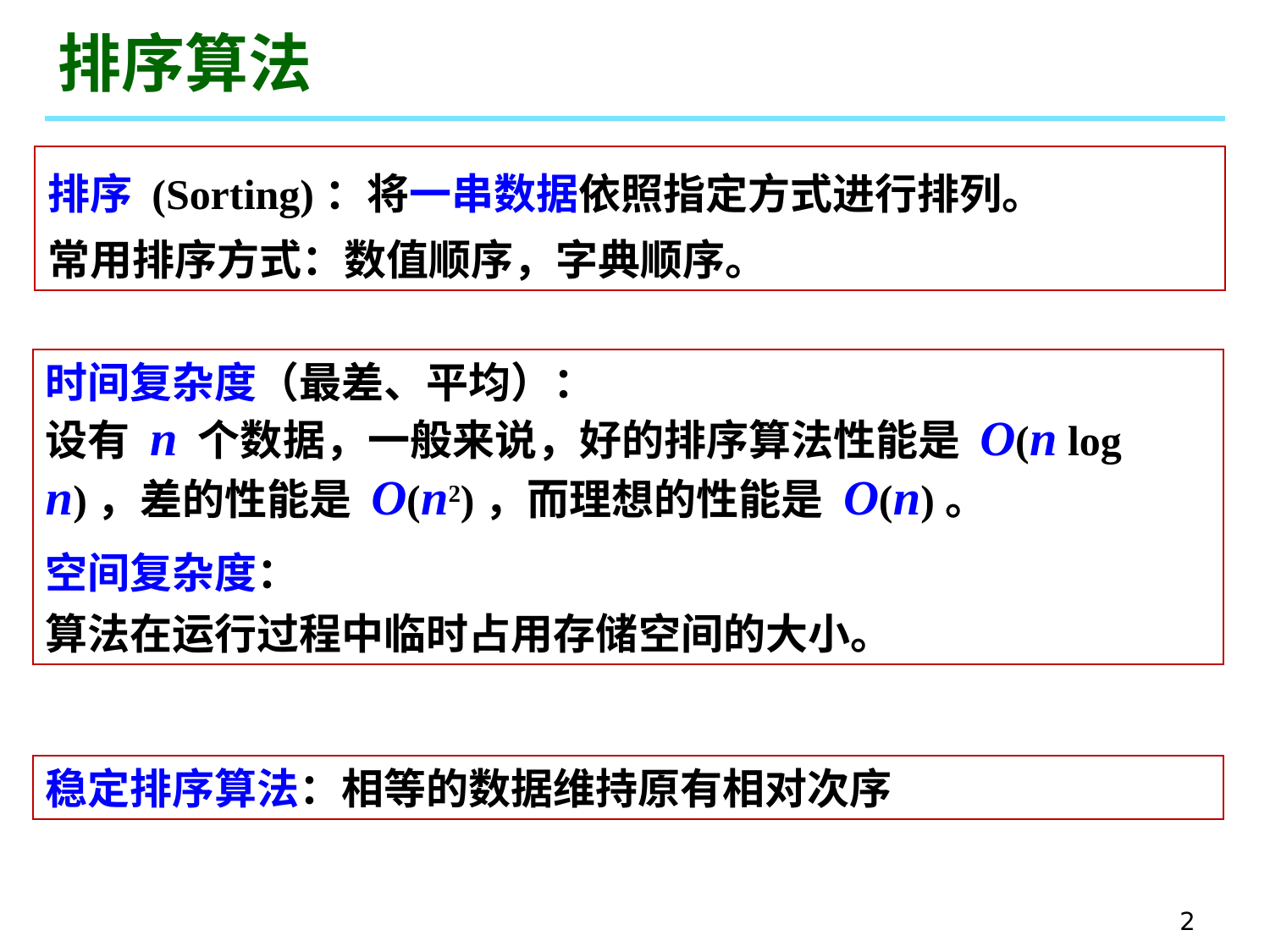

# 排序算法
排序 (Sorting)：将一串数据依照指定方式进行排列。
常用排序方式：数值顺序，字典顺序。
时间复杂度（最差、平均）：
设有 n 个数据，一般来说，好的排序算法性能是 O(n log n)，差的性能是 O(n2)，而理想的性能是 O(n)。
空间复杂度：
算法在运行过程中临时占用存储空间的大小。
稳定排序算法：相等的数据维持原有相对次序
2